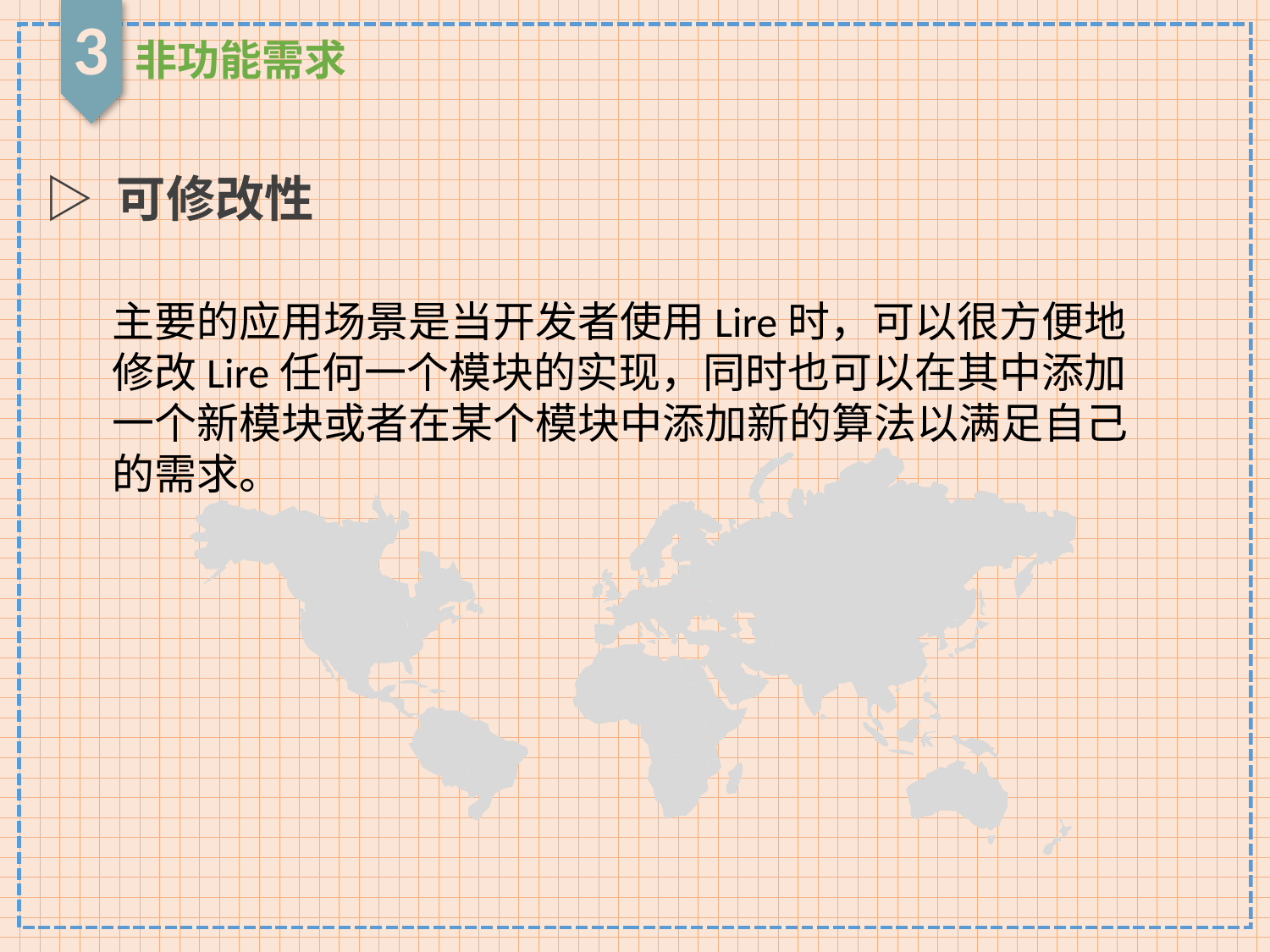

3
非功能需求
▷ 可修改性
主要的应用场景是当开发者使用Lire时，可以很方便地修改Lire任何一个模块的实现，同时也可以在其中添加一个新模块或者在某个模块中添加新的算法以满足自己的需求。